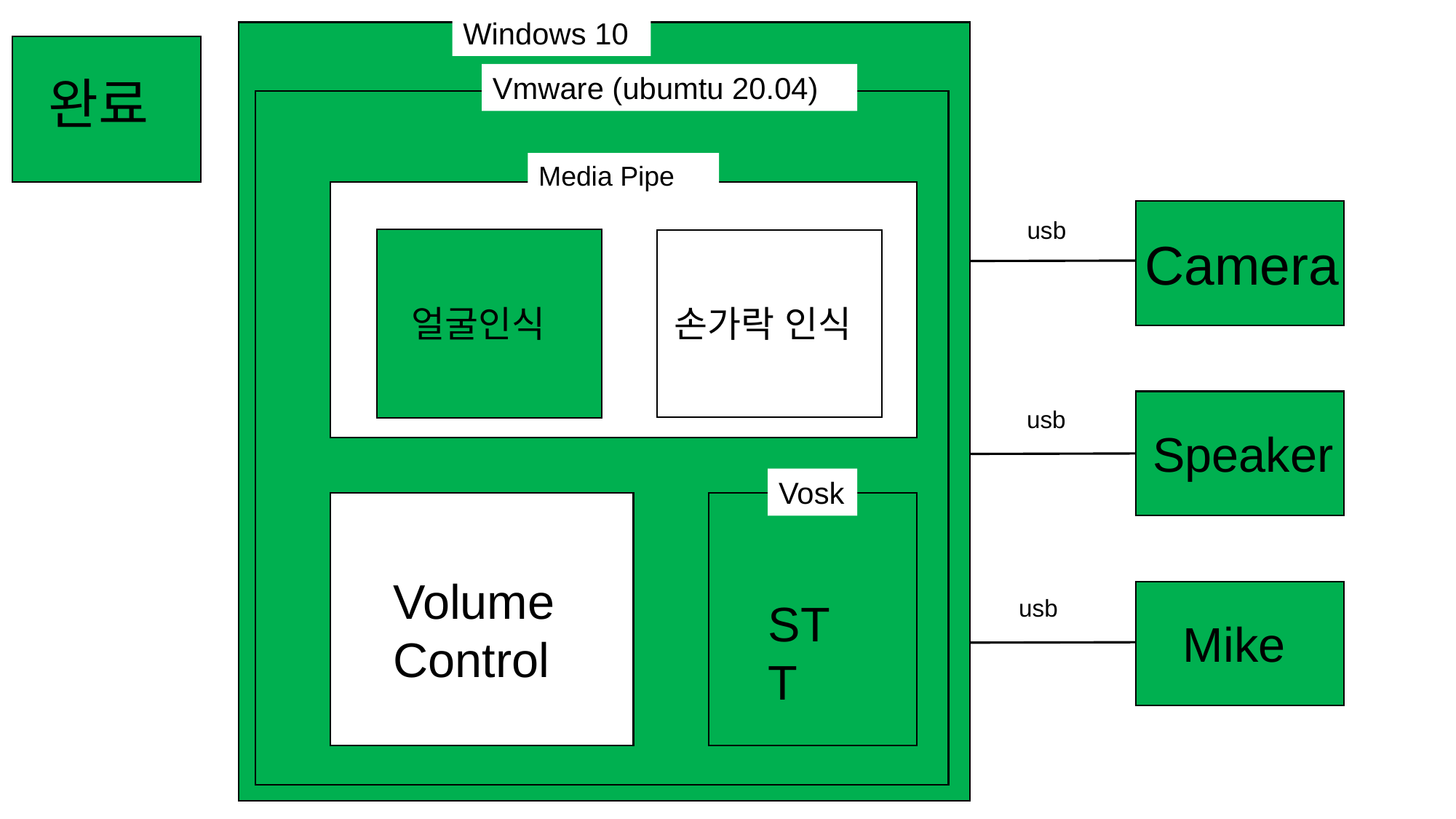

Windows 10

완료
Vmware (ubumtu 20.04)

Media Pipe

usb
Camera

손가락 인식
얼굴인식

usb
Speaker
Vosk

Volume
Control

usb
STT
Mike